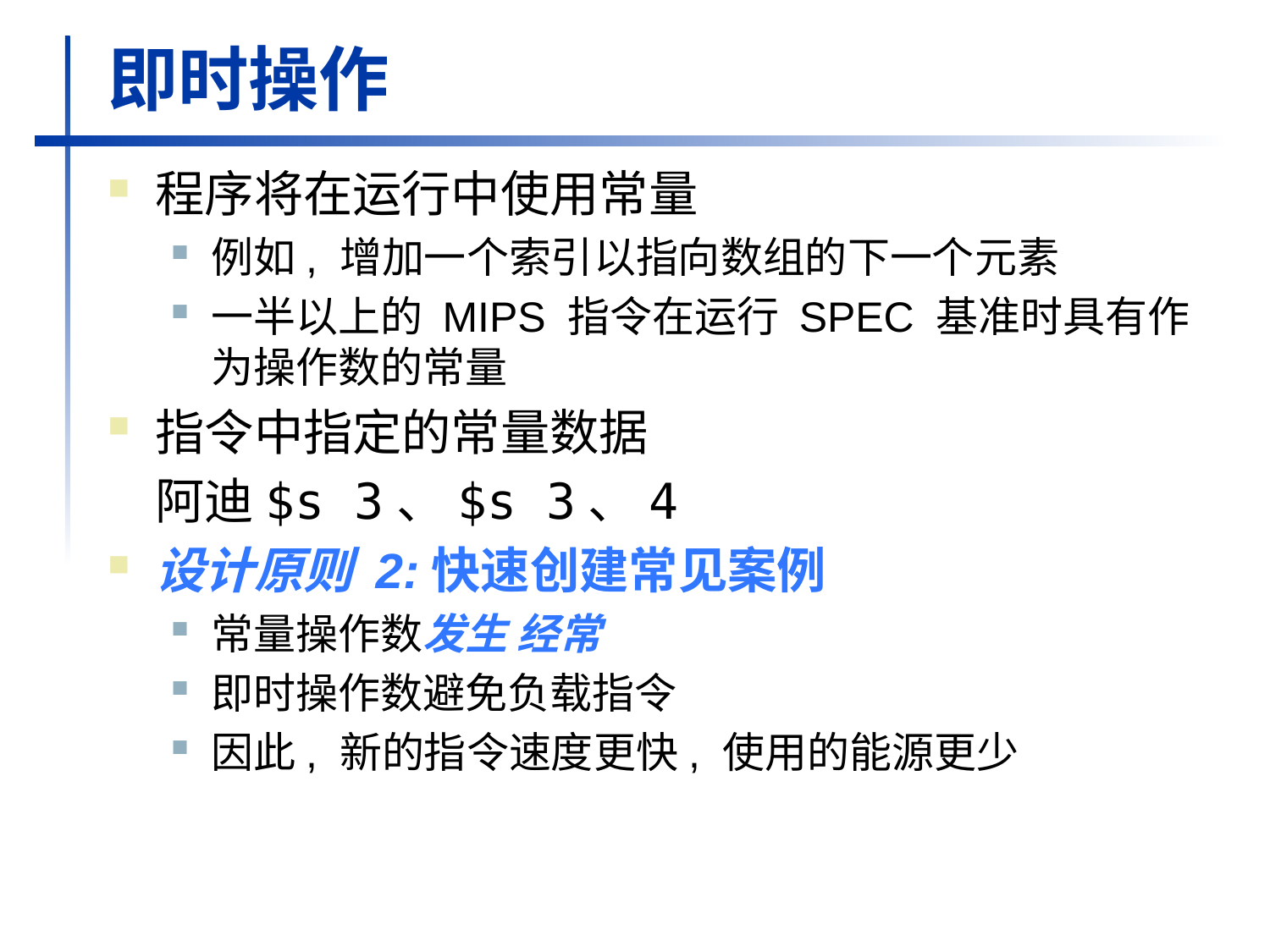

# 即时操作
程序将在运行中使用常量
例如, 增加一个索引以指向数组的下一个元素
一半以上的 MIPS 指令在运行 SPEC 基准时具有作为操作数的常量
指令中指定的常量数据
	阿迪$s 3、$s 3、4
设计原则 2:快速创建常见案例
常量操作数发生 经常
即时操作数避免负载指令
因此, 新的指令速度更快, 使用的能源更少